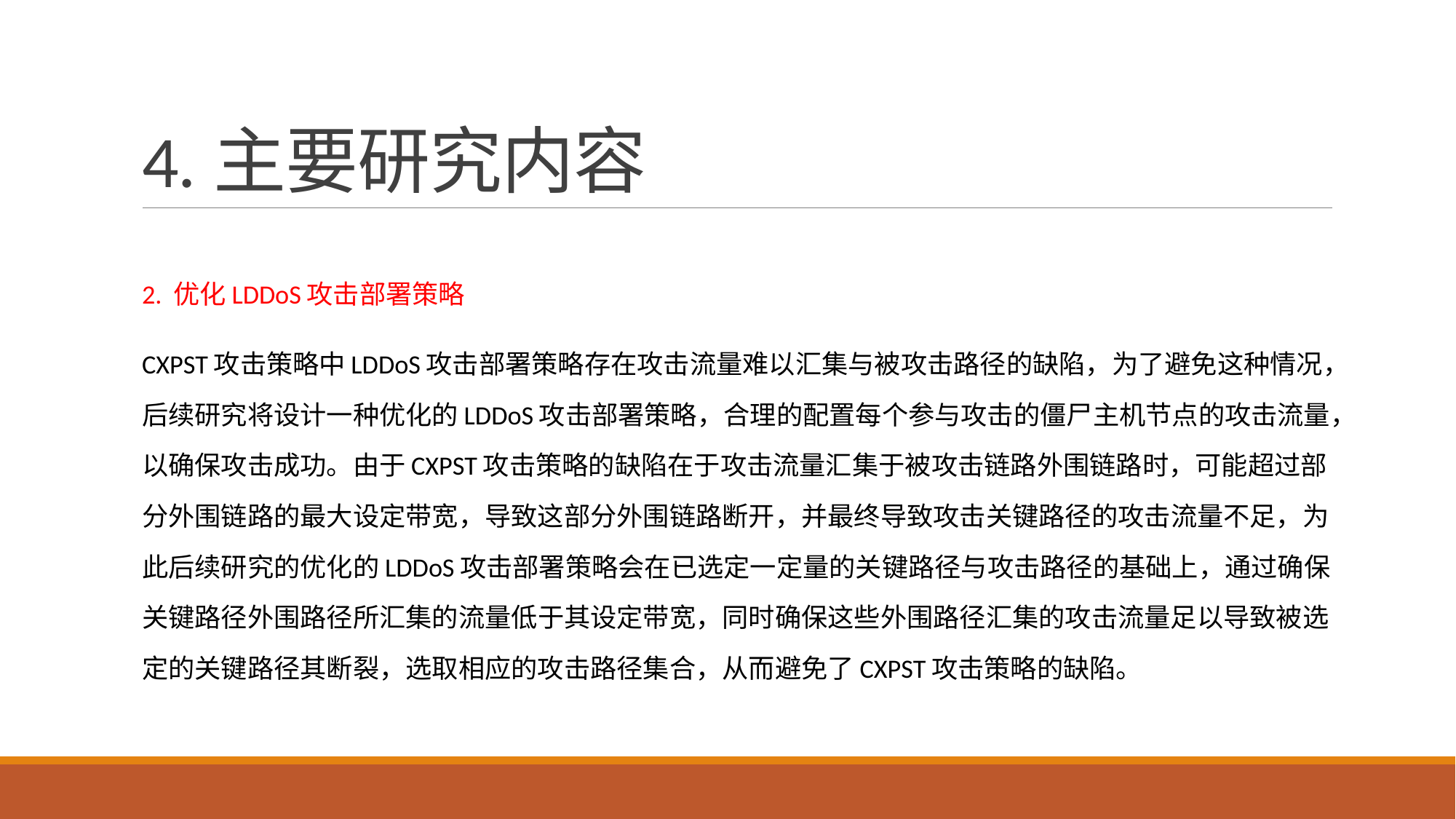

# 4.主要研究内容
2. 优化LDDoS攻击部署策略
CXPST攻击策略中LDDoS攻击部署策略存在攻击流量难以汇集与被攻击路径的缺陷，为了避免这种情况，后续研究将设计一种优化的LDDoS攻击部署策略，合理的配置每个参与攻击的僵尸主机节点的攻击流量，以确保攻击成功。由于CXPST攻击策略的缺陷在于攻击流量汇集于被攻击链路外围链路时，可能超过部分外围链路的最大设定带宽，导致这部分外围链路断开，并最终导致攻击关键路径的攻击流量不足，为此后续研究的优化的LDDoS攻击部署策略会在已选定一定量的关键路径与攻击路径的基础上，通过确保关键路径外围路径所汇集的流量低于其设定带宽，同时确保这些外围路径汇集的攻击流量足以导致被选定的关键路径其断裂，选取相应的攻击路径集合，从而避免了CXPST攻击策略的缺陷。